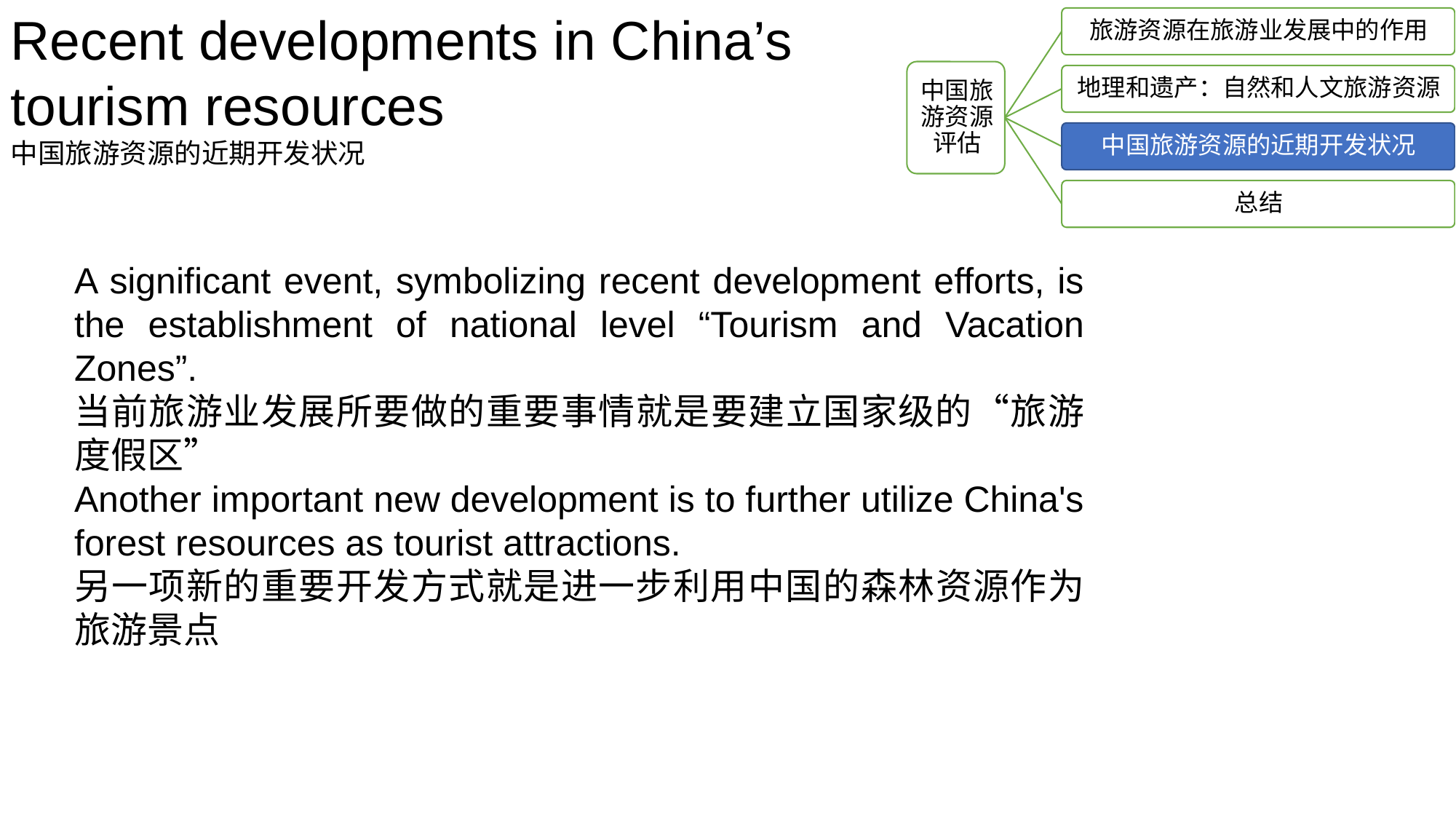

Recent developments in China’s tourism resources
中国旅游资源的近期开发状况
中国旅游资源评估

旅游资源在旅游业发展中的作用

地理和遗产：自然和人文旅游资源

中国旅游资源的近期开发状况

总结
A significant event, symbolizing recent development efforts, is the establishment of national level “Tourism and Vacation Zones”.
当前旅游业发展所要做的重要事情就是要建立国家级的“旅游度假区”
Another important new development is to further utilize China's forest resources as tourist attractions.
另一项新的重要开发方式就是进一步利用中国的森林资源作为旅游景点